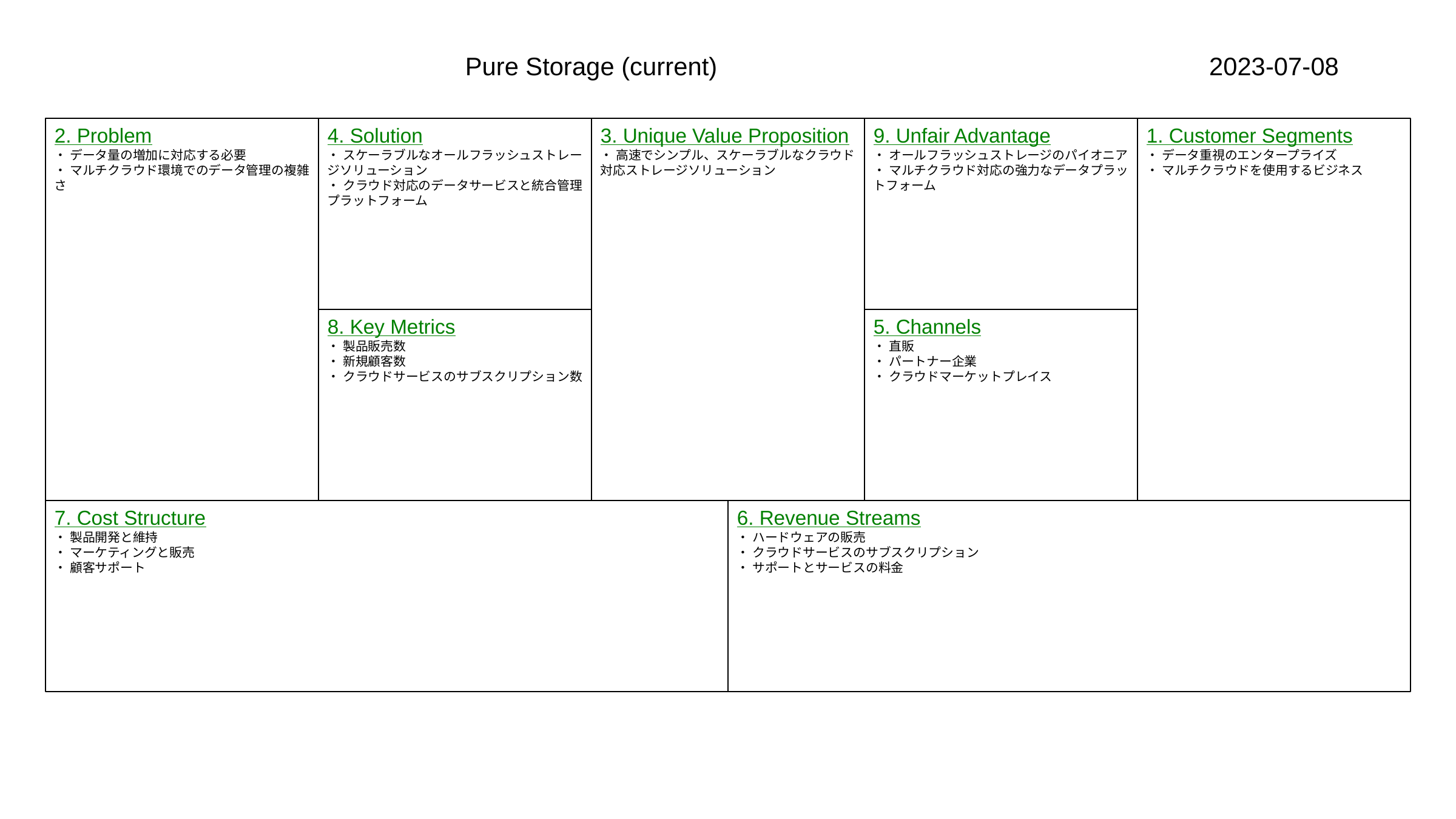

Pure Storage (current)
2023-07-08
2. Problem
•データ量の増加に対応する必要
•マルチクラウド環境でのデータ管理の複雑さ
4. Solution
•スケーラブルなオールフラッシュストレージソリューション
•クラウド対応のデータサービスと統合管理プラットフォーム
3. Unique Value Proposition
•高速でシンプル、スケーラブルなクラウド対応ストレージソリューション
9. Unfair Advantage
•オールフラッシュストレージのパイオニア
•マルチクラウド対応の強力なデータプラットフォーム
1. Customer Segments
•データ重視のエンタープライズ
•マルチクラウドを使用するビジネス
8. Key Metrics
•製品販売数
•新規顧客数
•クラウドサービスのサブスクリプション数
5. Channels
•直販
•パートナー企業
•クラウドマーケットプレイス
7. Cost Structure
•製品開発と維持
•マーケティングと販売
•顧客サポート
6. Revenue Streams
•ハードウェアの販売
•クラウドサービスのサブスクリプション
•サポートとサービスの料金